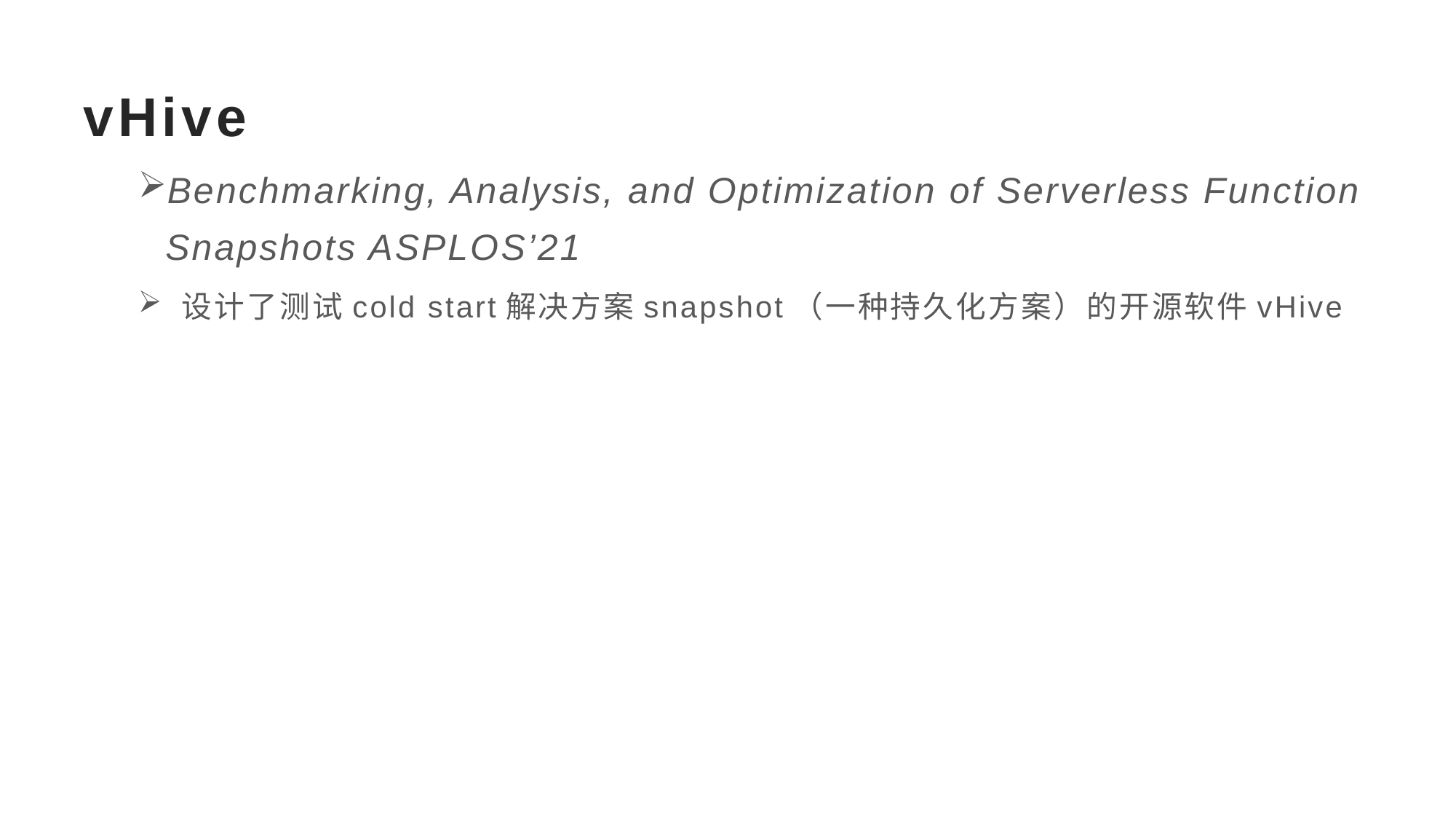

# vHive
Benchmarking, Analysis, and Optimization of Serverless Function Snapshots ASPLOS’21
 设计了测试cold start解决方案snapshot（一种持久化方案）的开源软件vHive